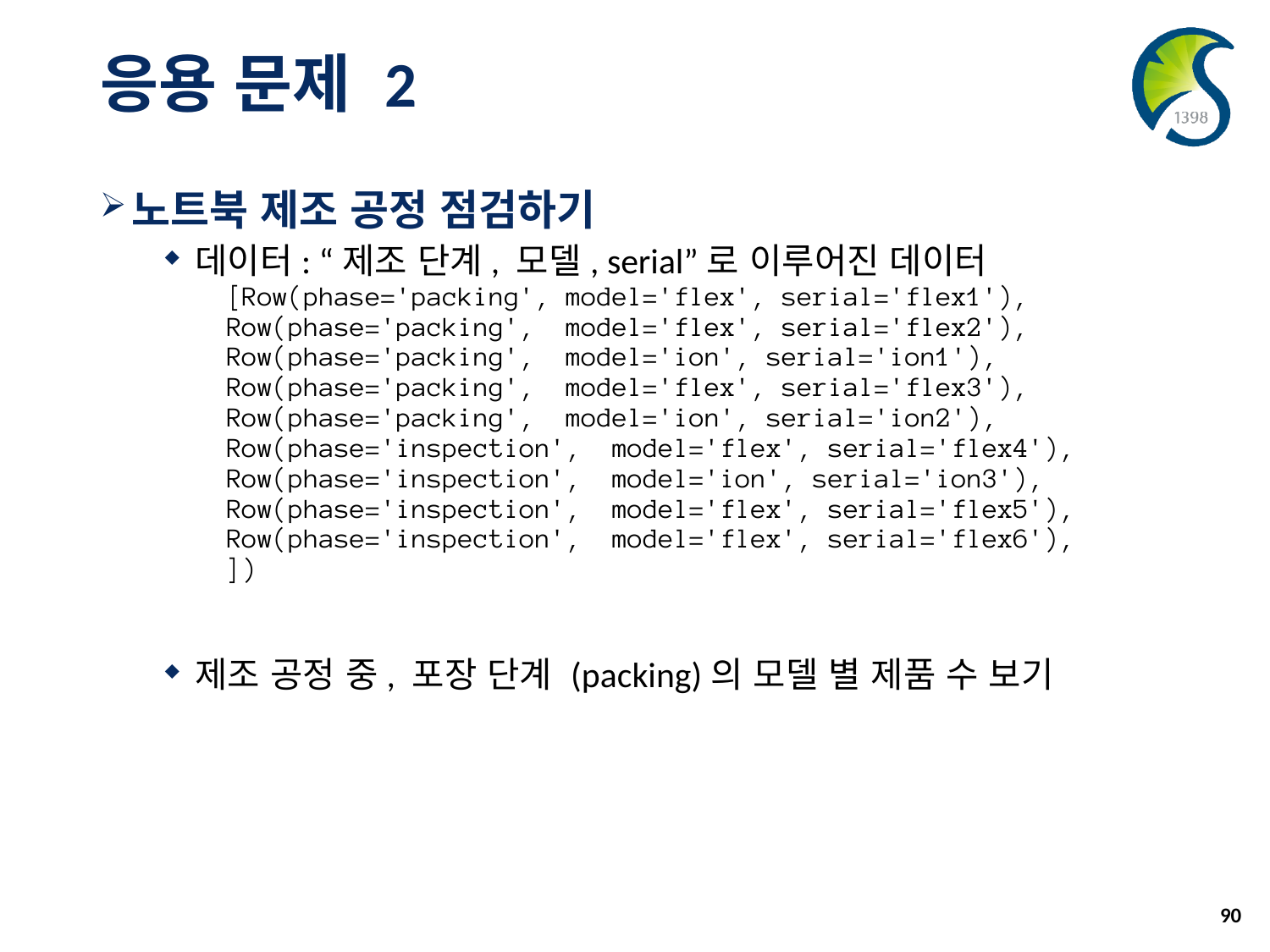

# 응용 문제 2
노트북 제조 공정 점검하기
데이터: “제조 단계, 모델, serial”로 이루어진 데이터
[Row(phase='packing', model='flex', serial='flex1'),
Row(phase='packing',  model='flex', serial='flex2'),
Row(phase='packing',  model='ion', serial='ion1'),
Row(phase='packing',  model='flex', serial='flex3'),
Row(phase='packing',  model='ion', serial='ion2'),
Row(phase='inspection',  model='flex', serial='flex4'),
Row(phase='inspection',  model='ion', serial='ion3'),
Row(phase='inspection',  model='flex', serial='flex5'),
Row(phase='inspection',  model='flex', serial='flex6'),
])

제조 공정 중, 포장 단계 (packing)의 모델 별 제품 수 보기

90